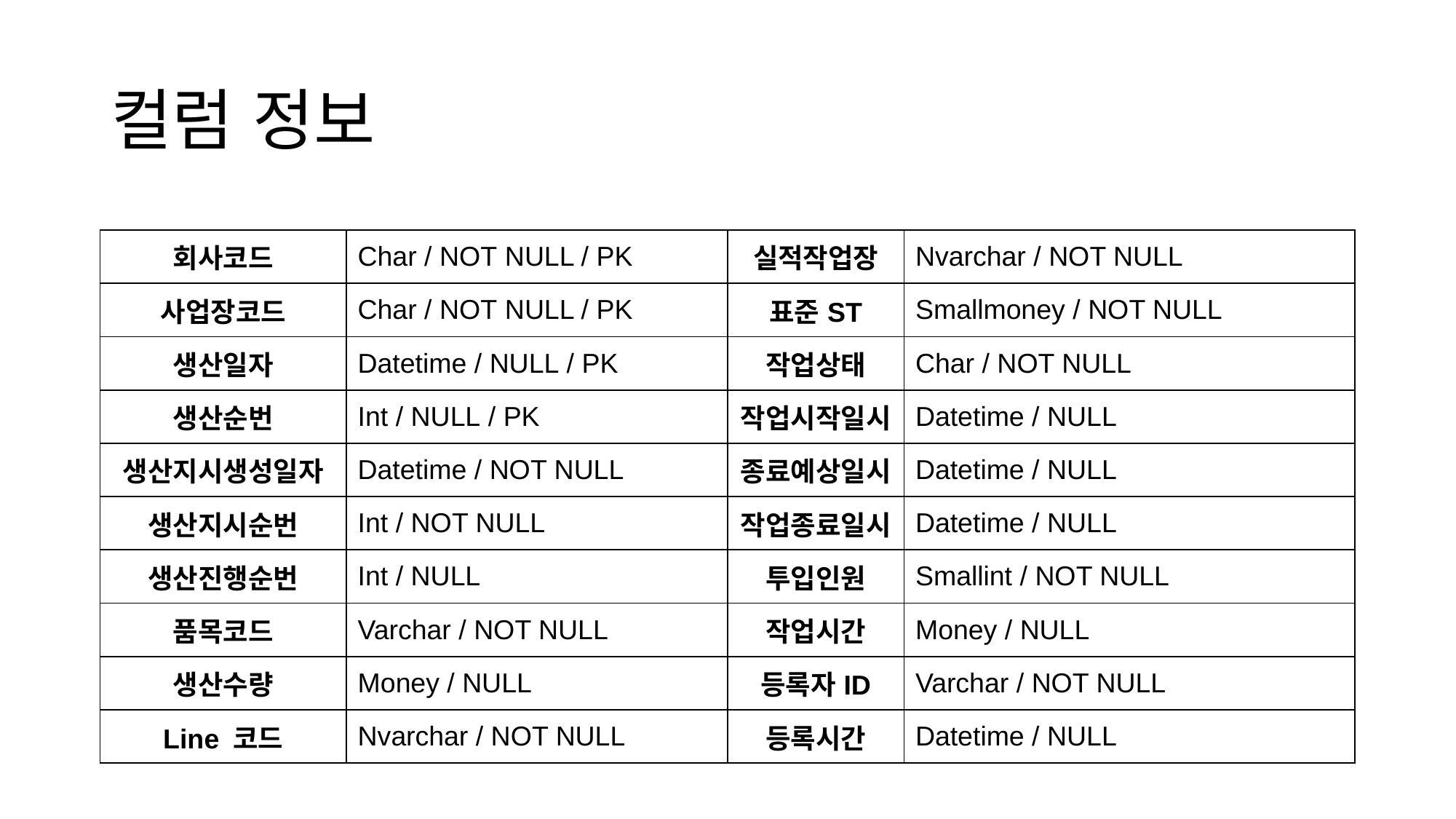

# 컬럼 정보
| 회사코드 | Char / NOT NULL / PK | 실적작업장 | Nvarchar / NOT NULL |
| --- | --- | --- | --- |
| 사업장코드 | Char / NOT NULL / PK | 표준ST | Smallmoney / NOT NULL |
| 생산일자 | Datetime / NULL / PK | 작업상태 | Char / NOT NULL |
| 생산순번 | Int / NULL / PK | 작업시작일시 | Datetime / NULL |
| 생산지시생성일자 | Datetime / NOT NULL | 종료예상일시 | Datetime / NULL |
| 생산지시순번 | Int / NOT NULL | 작업종료일시 | Datetime / NULL |
| 생산진행순번 | Int / NULL | 투입인원 | Smallint / NOT NULL |
| 품목코드 | Varchar / NOT NULL | 작업시간 | Money / NULL |
| 생산수량 | Money / NULL | 등록자ID | Varchar / NOT NULL |
| Line 코드 | Nvarchar / NOT NULL | 등록시간 | Datetime / NULL |